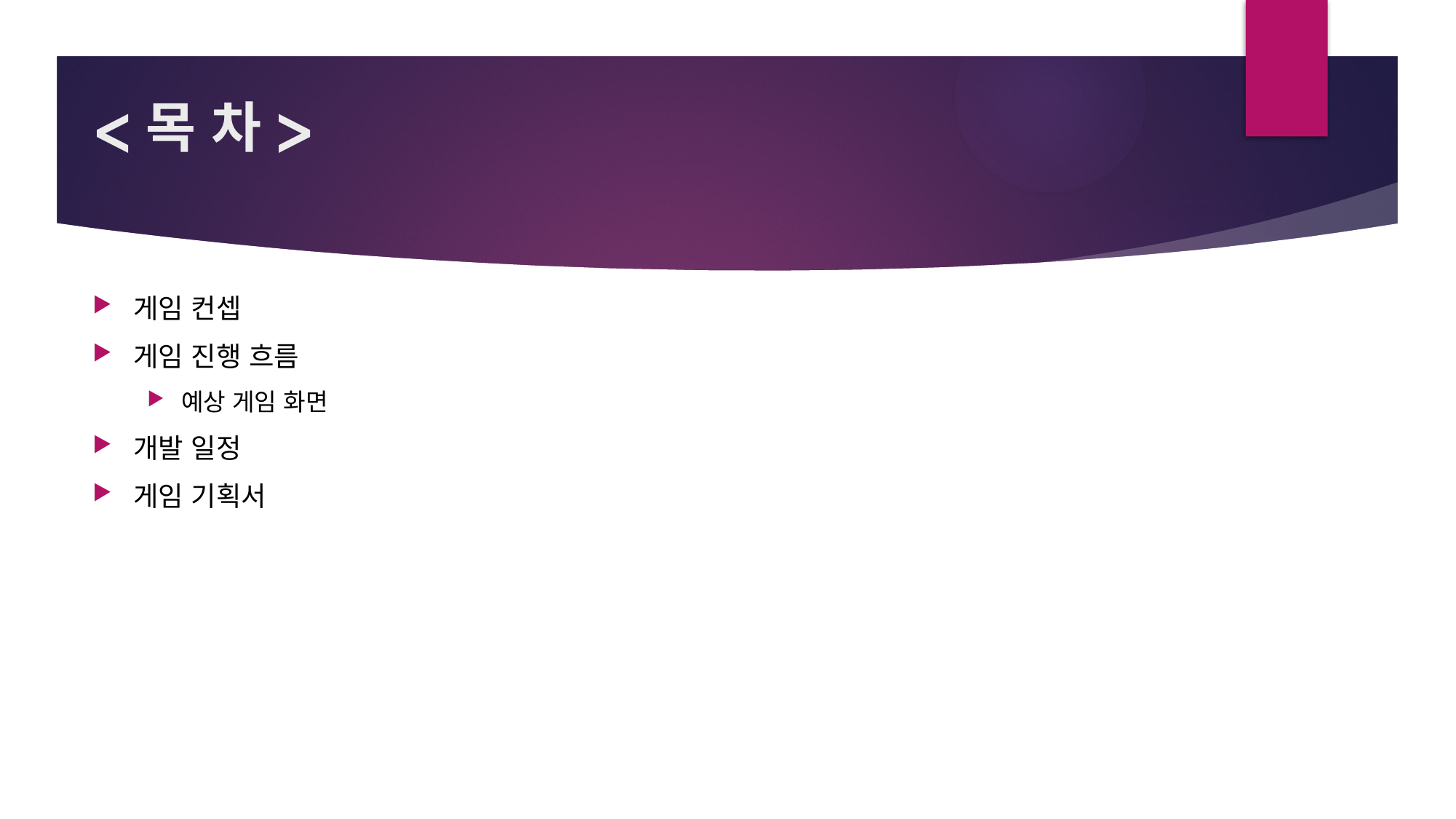

# <목 차>
게임 컨셉
게임 진행 흐름
예상 게임 화면
개발 일정
게임 기획서